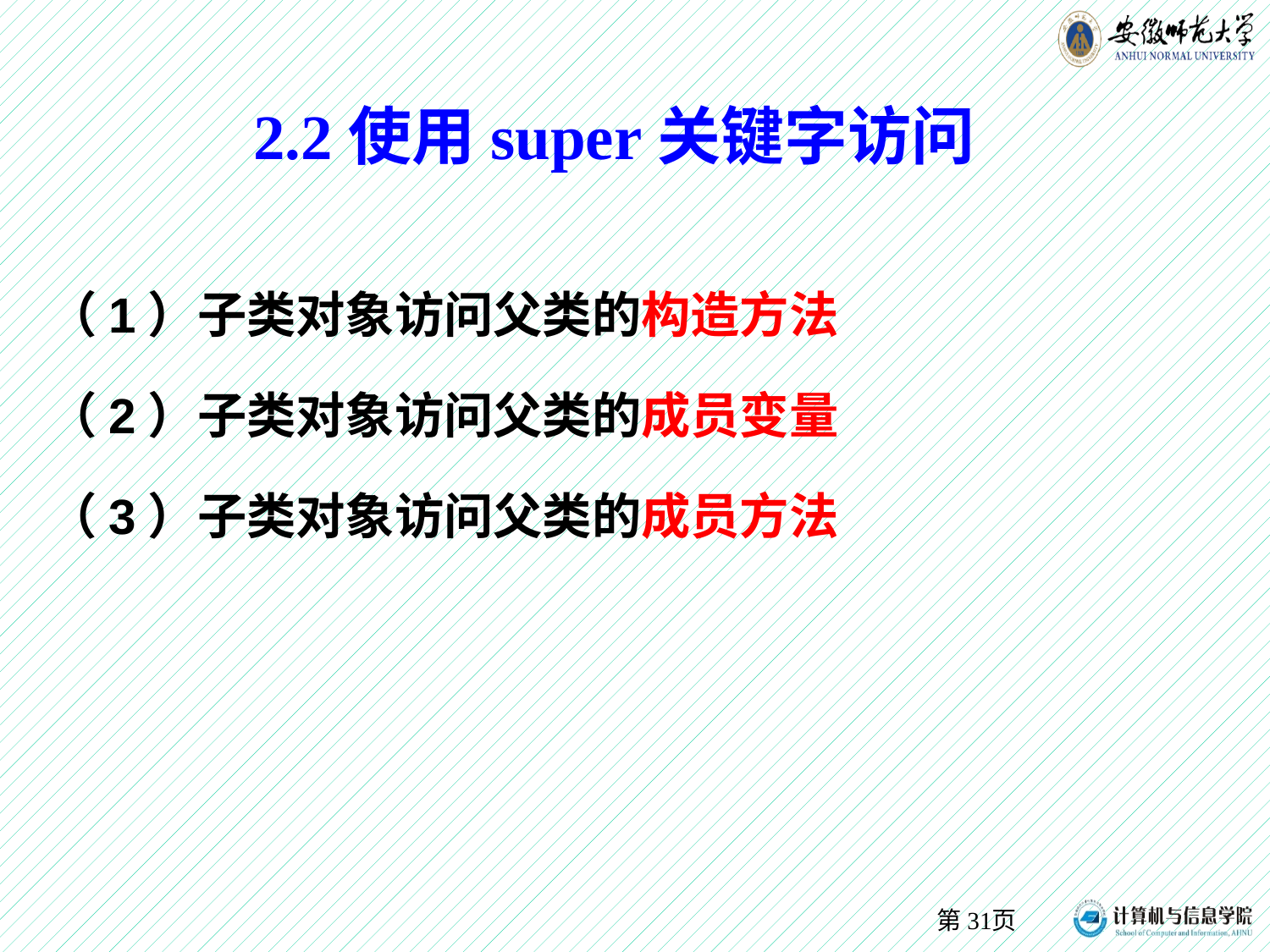

# 2.2使用super关键字访问
（1）子类对象访问父类的构造方法
（2）子类对象访问父类的成员变量
（3）子类对象访问父类的成员方法

第31页